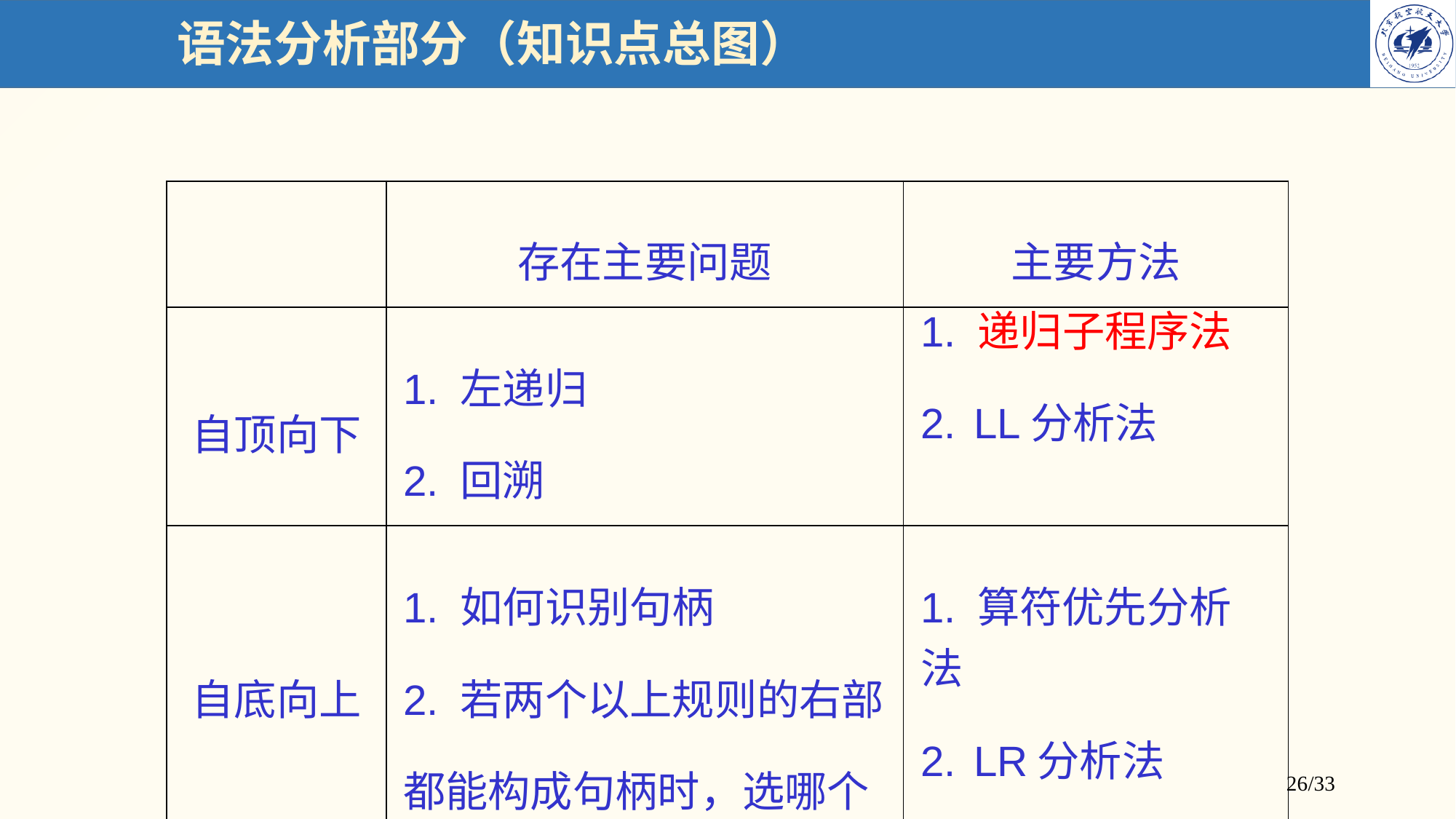

# 语法分析部分（知识点总图）
|  | 存在主要问题 | 主要方法 |
| --- | --- | --- |
| 自顶向下 | 左递归 回溯 |  |
| 自底向上 | 如何识别句柄 若两个以上规则的右部都能构成句柄时，选哪个 | 算符优先分析法 LR分析法 |
|  |  |  |
| --- | --- | --- |
|  |  | 递归子程序法 LL分析法 |
|  |  |  |